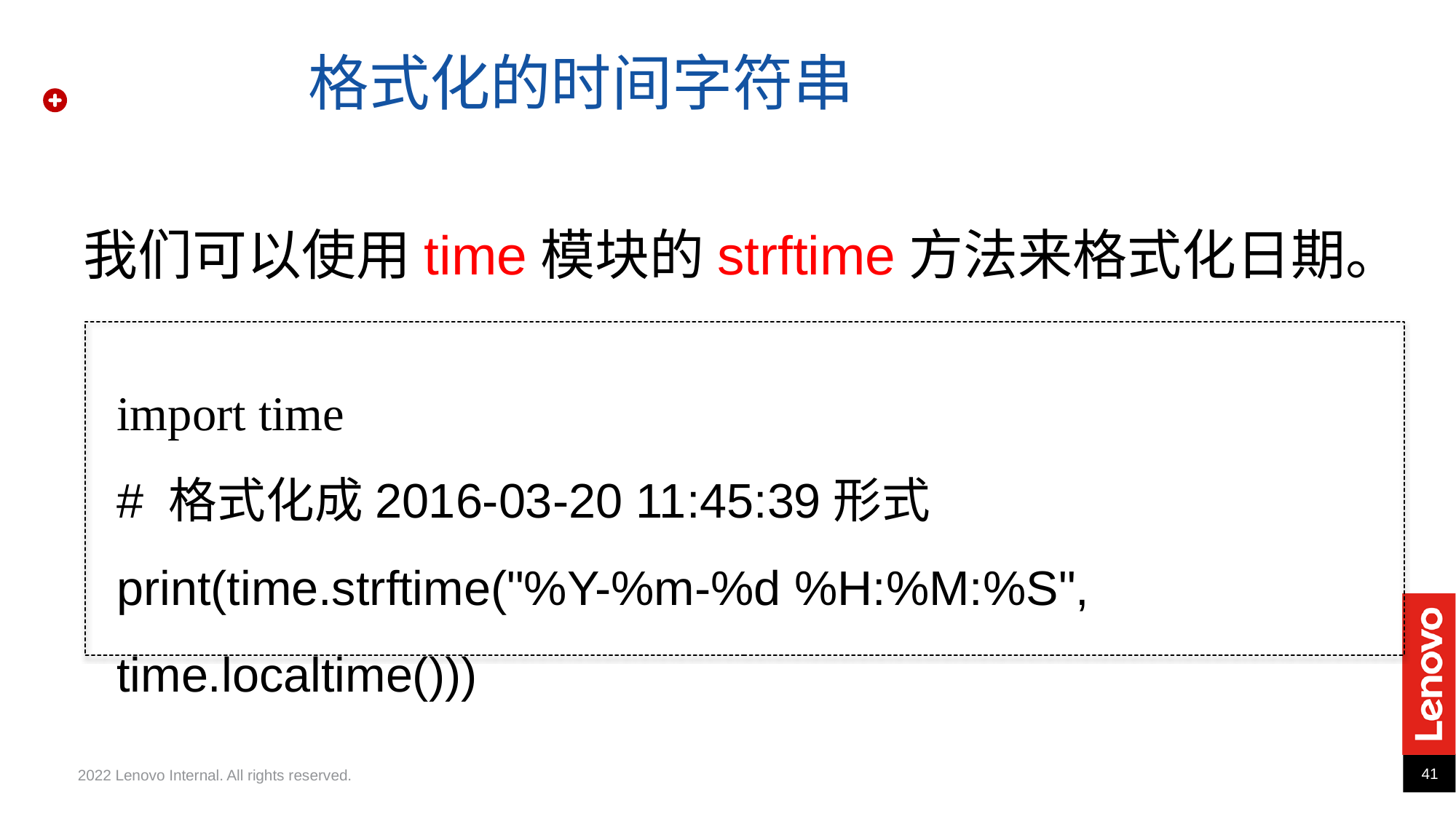

格式化的时间字符串
我们可以使用time模块的strftime方法来格式化日期。

import time
# 格式化成2016-03-20 11:45:39形式
print(time.strftime("%Y-%m-%d %H:%M:%S", time.localtime()))